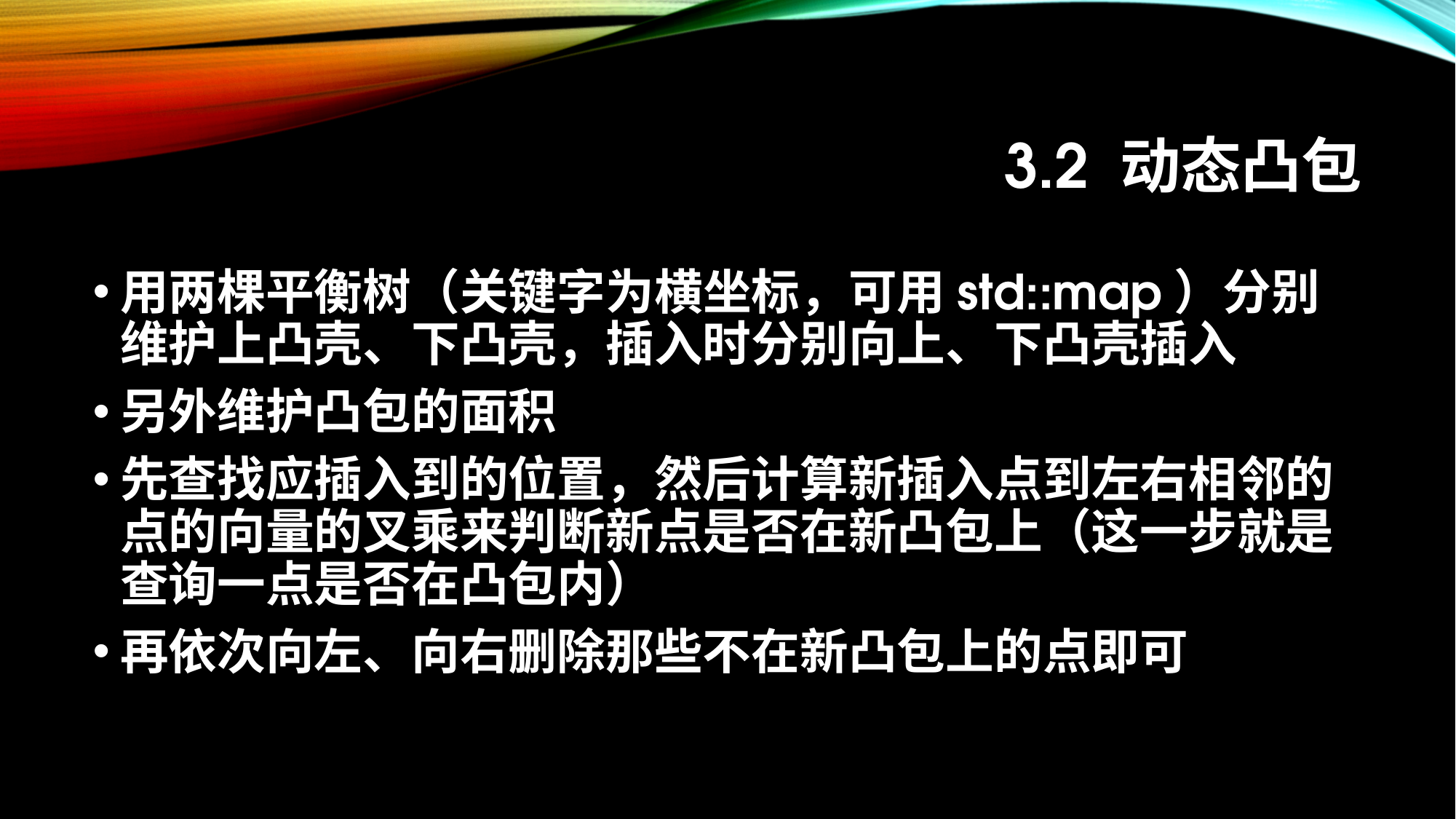

# 3.2 动态凸包
用两棵平衡树（关键字为横坐标，可用std::map）分别维护上凸壳、下凸壳，插入时分别向上、下凸壳插入
另外维护凸包的面积
先查找应插入到的位置，然后计算新插入点到左右相邻的点的向量的叉乘来判断新点是否在新凸包上（这一步就是查询一点是否在凸包内）
再依次向左、向右删除那些不在新凸包上的点即可